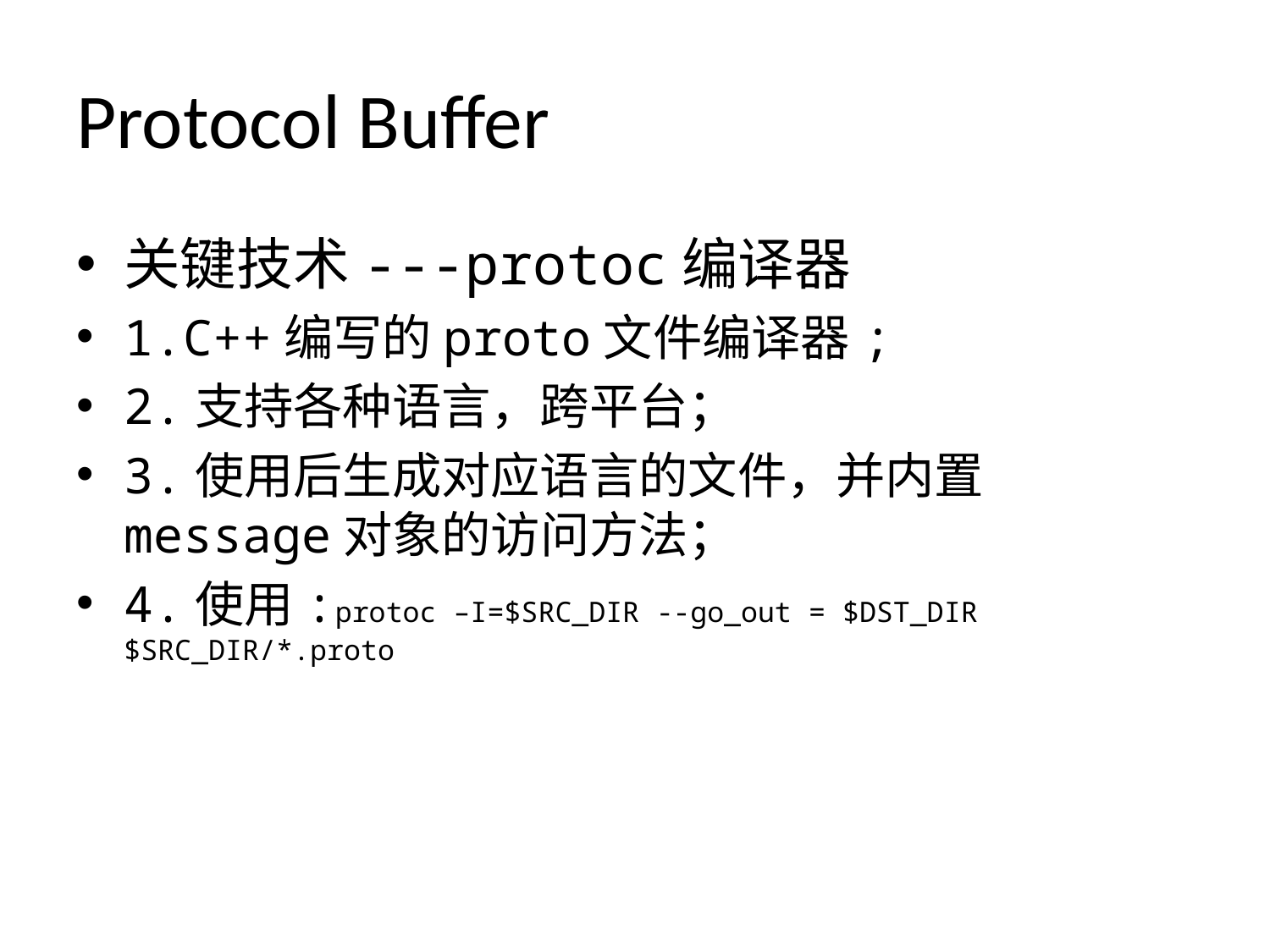

# Protocol Buffer
关键技术---protoc编译器
1.C++编写的proto文件编译器;
2.支持各种语言，跨平台；
3.使用后生成对应语言的文件，并内置message对象的访问方法；
4.使用:protoc –I=$SRC_DIR --go_out = $DST_DIR  $SRC_DIR/*.proto